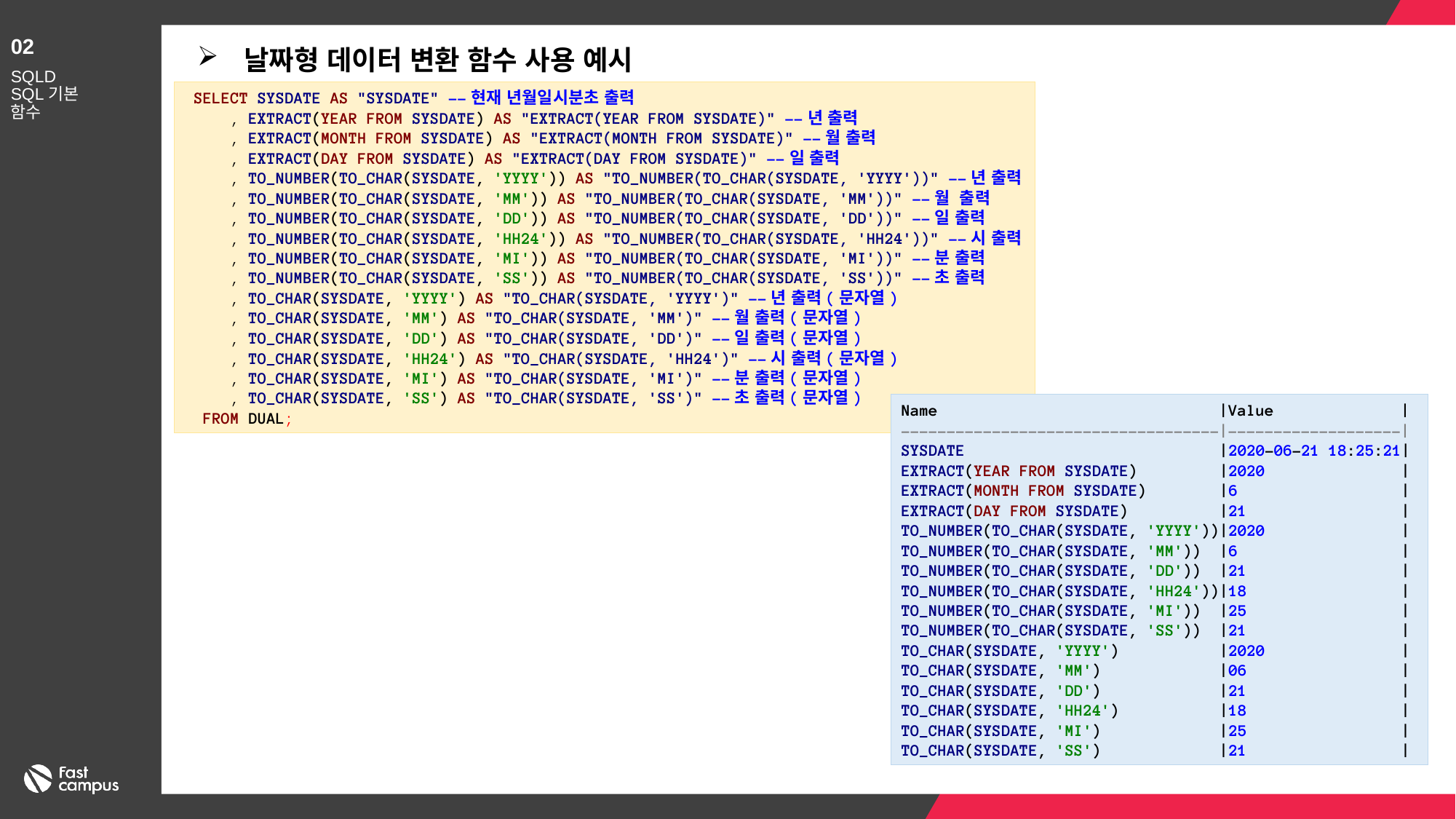

02
 날짜형 데이터 변환 함수 사용 예시
SQLD
SQL기본
함수
 SELECT SYSDATE AS "SYSDATE" --현재 년월일시분초 출력
     , EXTRACT(YEAR FROM SYSDATE) AS "EXTRACT(YEAR FROM SYSDATE)" --년 출력
     , EXTRACT(MONTH FROM SYSDATE) AS "EXTRACT(MONTH FROM SYSDATE)" --월 출력
     , EXTRACT(DAY FROM SYSDATE) AS "EXTRACT(DAY FROM SYSDATE)" --일 출력
     , TO_NUMBER(TO_CHAR(SYSDATE, 'YYYY')) AS "TO_NUMBER(TO_CHAR(SYSDATE, 'YYYY'))" --년 출력
     , TO_NUMBER(TO_CHAR(SYSDATE, 'MM')) AS "TO_NUMBER(TO_CHAR(SYSDATE, 'MM'))" --월  출력
     , TO_NUMBER(TO_CHAR(SYSDATE, 'DD')) AS "TO_NUMBER(TO_CHAR(SYSDATE, 'DD'))" --일 출력
     , TO_NUMBER(TO_CHAR(SYSDATE, 'HH24')) AS "TO_NUMBER(TO_CHAR(SYSDATE, 'HH24'))" --시 출력
     , TO_NUMBER(TO_CHAR(SYSDATE, 'MI')) AS "TO_NUMBER(TO_CHAR(SYSDATE, 'MI'))" --분 출력
     , TO_NUMBER(TO_CHAR(SYSDATE, 'SS')) AS "TO_NUMBER(TO_CHAR(SYSDATE, 'SS'))" --초 출력
     , TO_CHAR(SYSDATE, 'YYYY') AS "TO_CHAR(SYSDATE, 'YYYY')" --년 출력(문자열)
     , TO_CHAR(SYSDATE, 'MM') AS "TO_CHAR(SYSDATE, 'MM')" --월 출력(문자열)
     , TO_CHAR(SYSDATE, 'DD') AS "TO_CHAR(SYSDATE, 'DD')" --일 출력(문자열)
     , TO_CHAR(SYSDATE, 'HH24') AS "TO_CHAR(SYSDATE, 'HH24')" --시 출력(문자열)
     , TO_CHAR(SYSDATE, 'MI') AS "TO_CHAR(SYSDATE, 'MI')" --분 출력(문자열)
     , TO_CHAR(SYSDATE, 'SS') AS "TO_CHAR(SYSDATE, 'SS')" --초 출력(문자열)
  FROM DUAL;
Name                               |Value              |
-----------------------------------|-------------------|
SYSDATE                            |2020-06-21 18:25:21|
EXTRACT(YEAR FROM SYSDATE)         |2020               |
EXTRACT(MONTH FROM SYSDATE)        |6                  |
EXTRACT(DAY FROM SYSDATE)          |21                 |
TO_NUMBER(TO_CHAR(SYSDATE, 'YYYY'))|2020               |
TO_NUMBER(TO_CHAR(SYSDATE, 'MM'))  |6                  |
TO_NUMBER(TO_CHAR(SYSDATE, 'DD'))  |21                 |
TO_NUMBER(TO_CHAR(SYSDATE, 'HH24'))|18                 |
TO_NUMBER(TO_CHAR(SYSDATE, 'MI'))  |25                 |
TO_NUMBER(TO_CHAR(SYSDATE, 'SS'))  |21                 |
TO_CHAR(SYSDATE, 'YYYY')           |2020               |
TO_CHAR(SYSDATE, 'MM')             |06                 |
TO_CHAR(SYSDATE, 'DD')             |21                 |
TO_CHAR(SYSDATE, 'HH24')           |18                 |
TO_CHAR(SYSDATE, 'MI')             |25                 |
TO_CHAR(SYSDATE, 'SS')             |21                 |